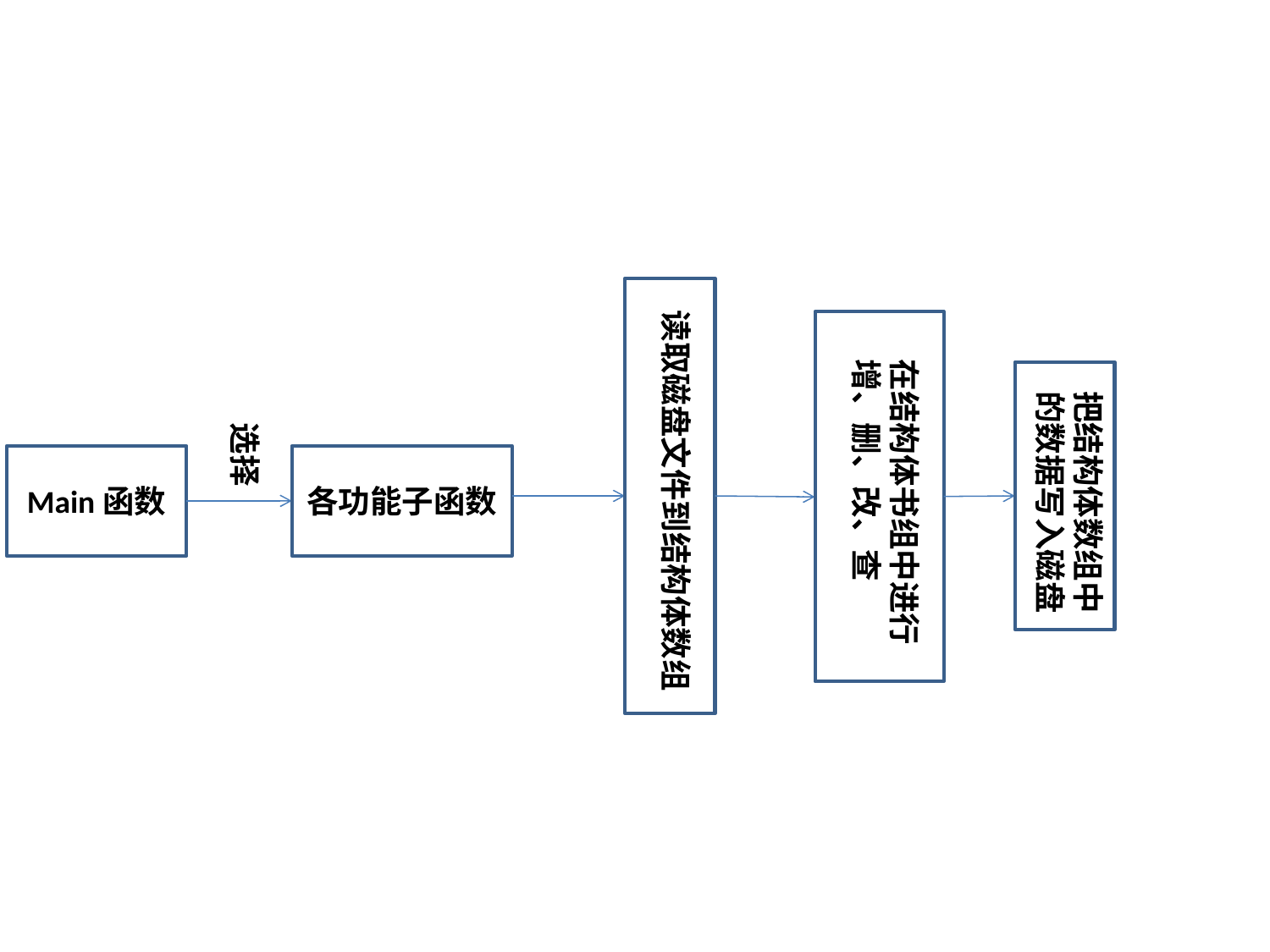

读取磁盘文件到结构体数组

在结构体书组中进行
增、删、改、查

把结构体数组中
的数据写入磁盘
选择
Main函数
各功能子函数